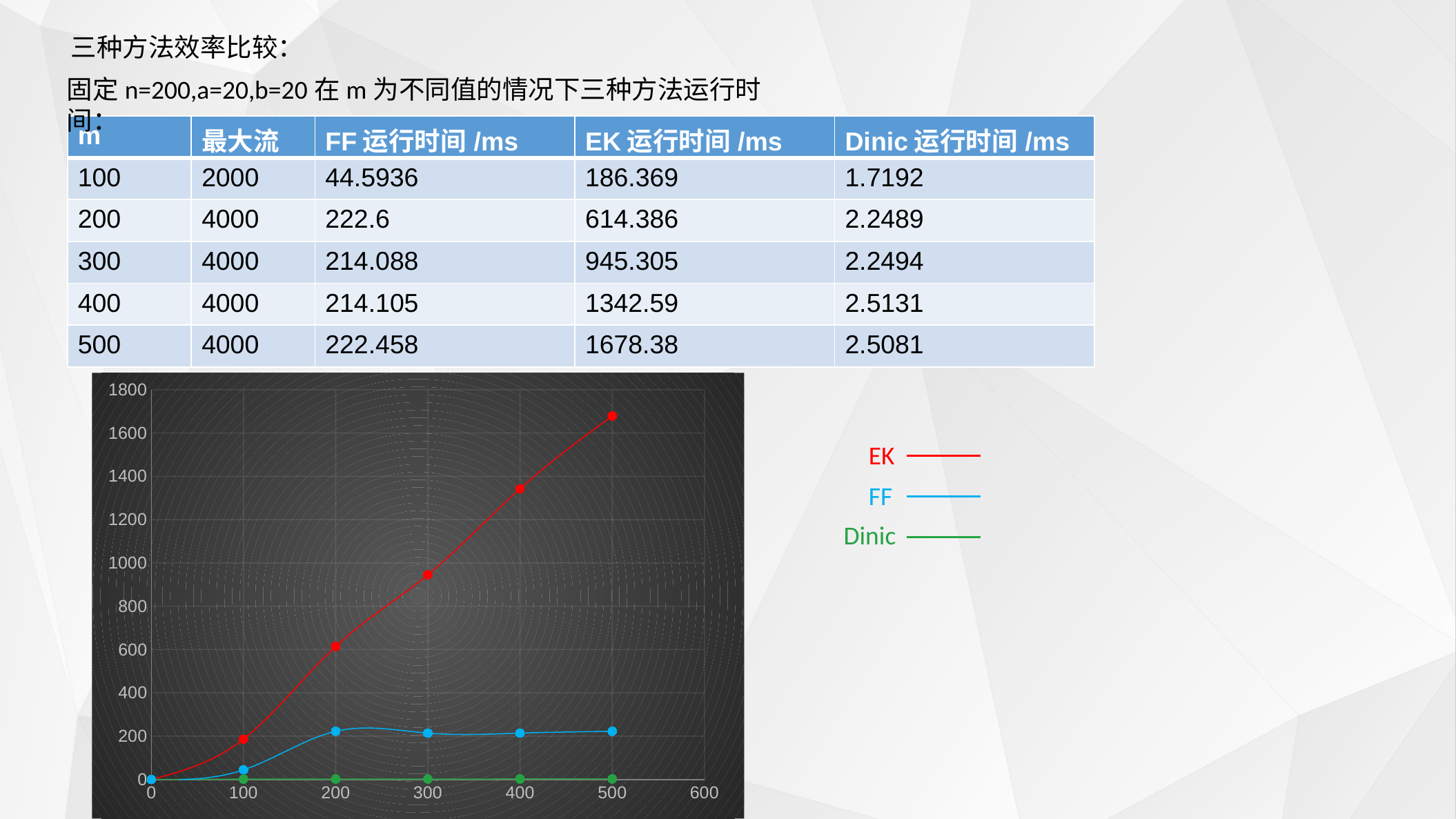

三种方法效率比较：
固定n=200,a=20,b=20在m为不同值的情况下三种方法运行时间：
| m | 最大流 | FF运行时间/ms | EK运行时间/ms | Dinic运行时间/ms |
| --- | --- | --- | --- | --- |
| 100 | 2000 | 44.5936 | 186.369 | 1.7192 |
| 200 | 4000 | 222.6 | 614.386 | 2.2489 |
| 300 | 4000 | 214.088 | 945.305 | 2.2494 |
| 400 | 4000 | 214.105 | 1342.59 | 2.5131 |
| 500 | 4000 | 222.458 | 1678.38 | 2.5081 |

### Chart

| Category | FF | EK | Dinic |
|---|---|---|---|
EK
FF
Dinic